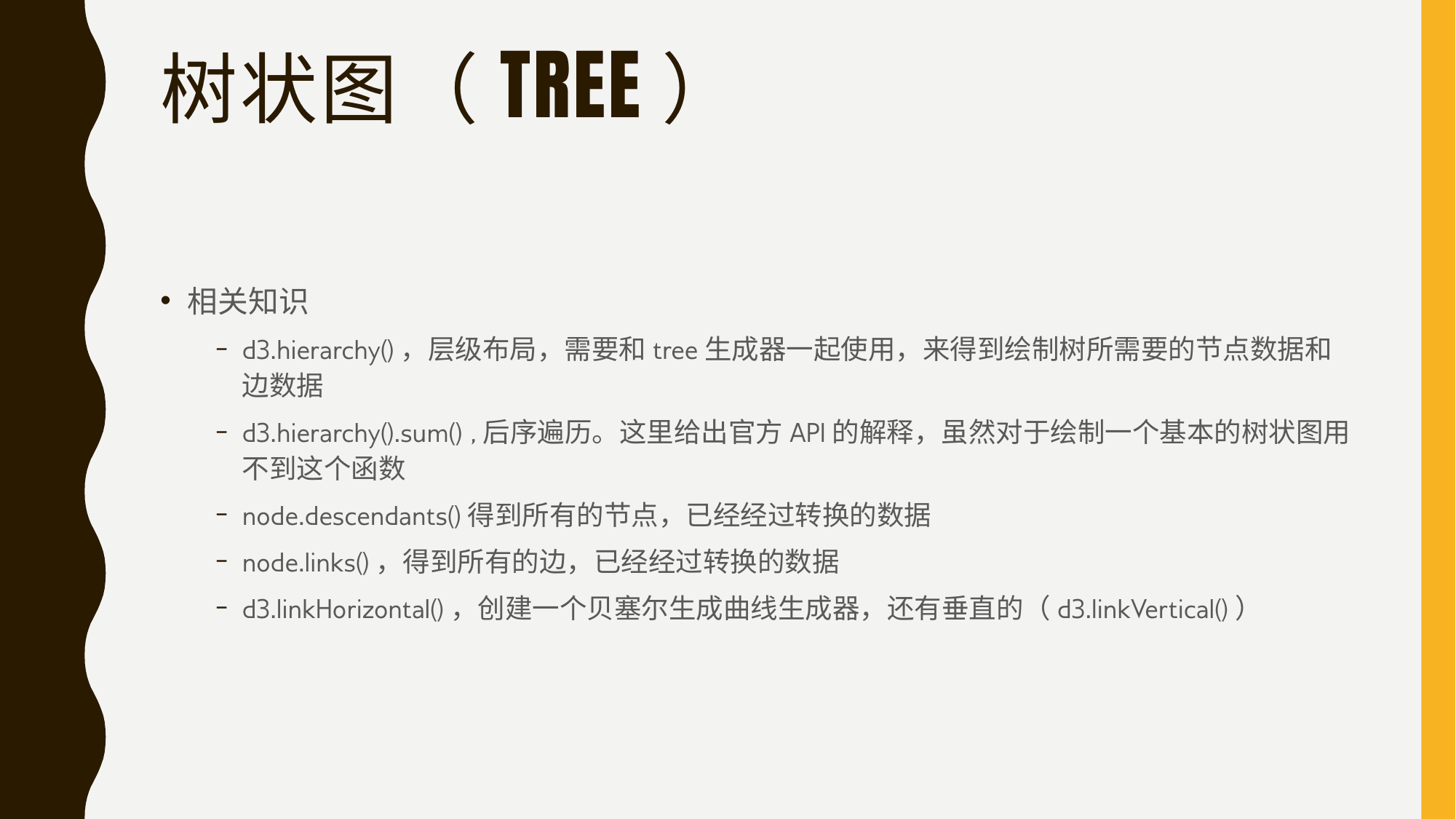

# 树状图（Tree）
相关知识
d3.hierarchy()，层级布局，需要和tree生成器一起使用，来得到绘制树所需要的节点数据和边数据
d3.hierarchy().sum() ,后序遍历。这里给出官方API的解释，虽然对于绘制一个基本的树状图用不到这个函数
node.descendants()得到所有的节点，已经经过转换的数据
node.links()，得到所有的边，已经经过转换的数据
d3.linkHorizontal()，创建一个贝塞尔生成曲线生成器，还有垂直的（d3.linkVertical()）